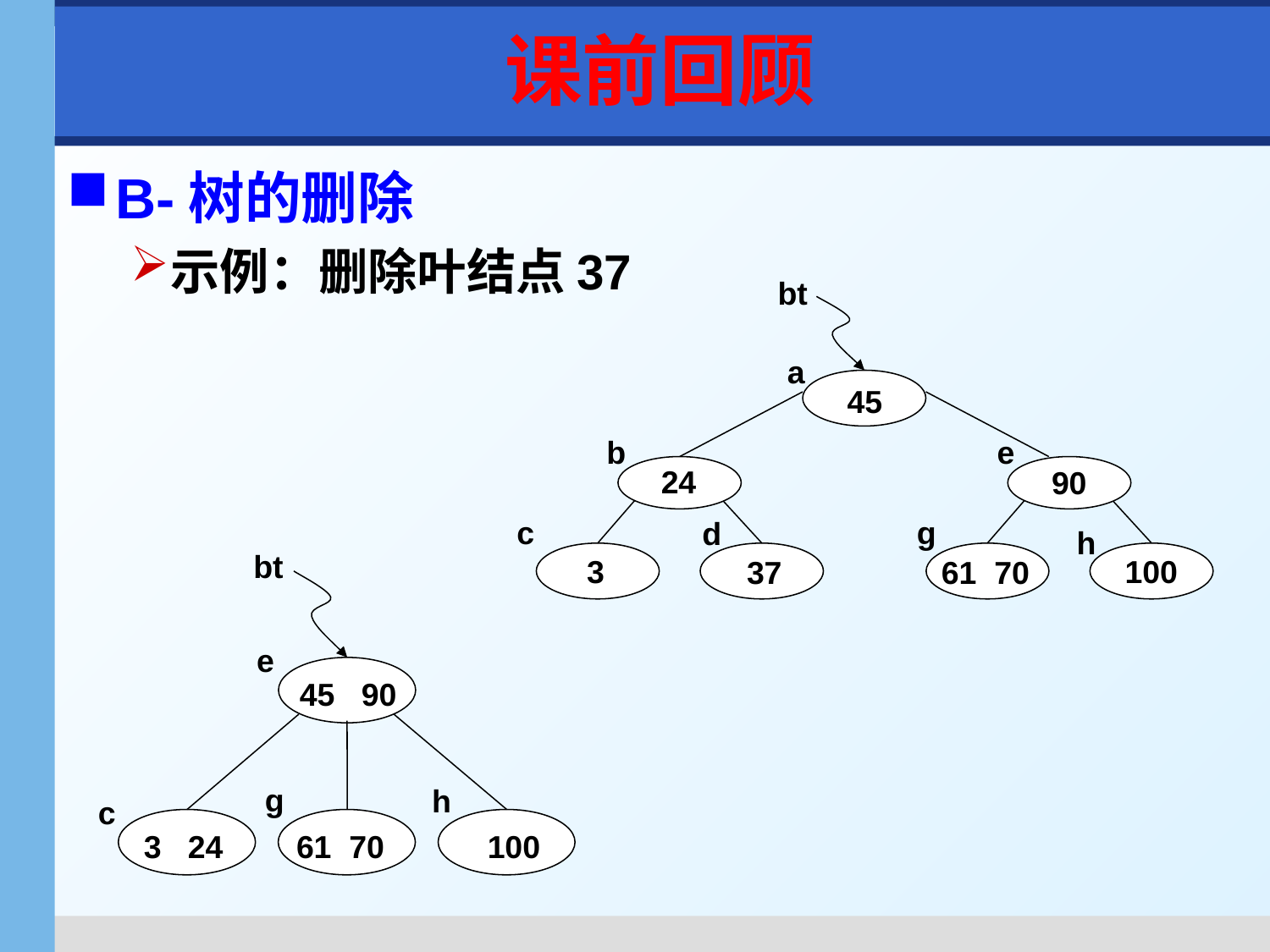

课前回顾
B-树的删除
示例：删除叶结点37

bt

a
45
b
e
24
90
c
g
d
h
3
100
37
61  70
bt

e
45   90
g
h
c
3   24
61  70
100